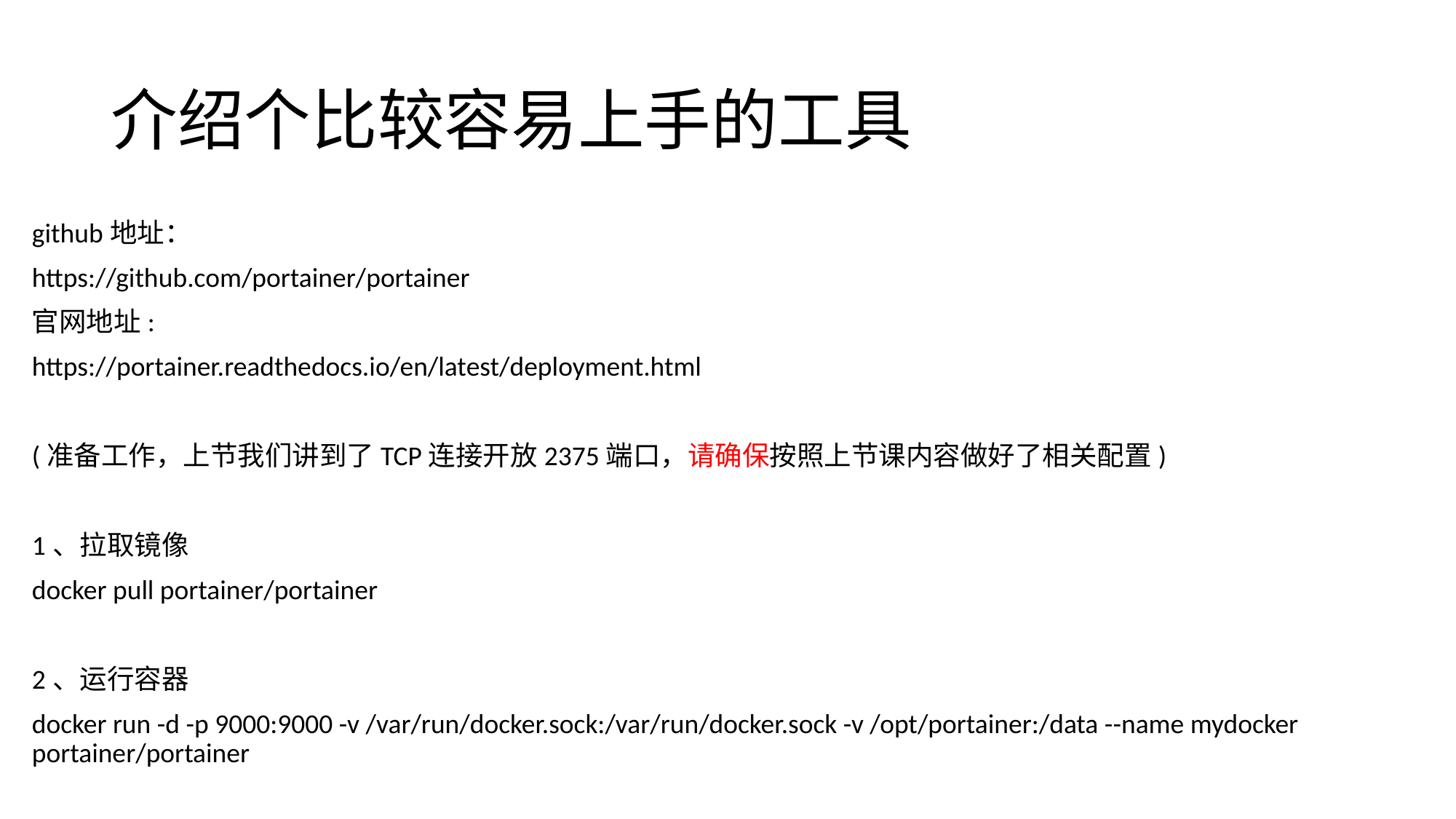

# 介绍个比较容易上手的工具
github地址：
https://github.com/portainer/portainer
官网地址:
https://portainer.readthedocs.io/en/latest/deployment.html

(准备工作，上节我们讲到了TCP连接开放2375端口，请确保按照上节课内容做好了相关配置)

1、拉取镜像
docker pull portainer/portainer

2、运行容器
docker run -d -p 9000:9000 -v /var/run/docker.sock:/var/run/docker.sock -v /opt/portainer:/data --name mydocker portainer/portainer